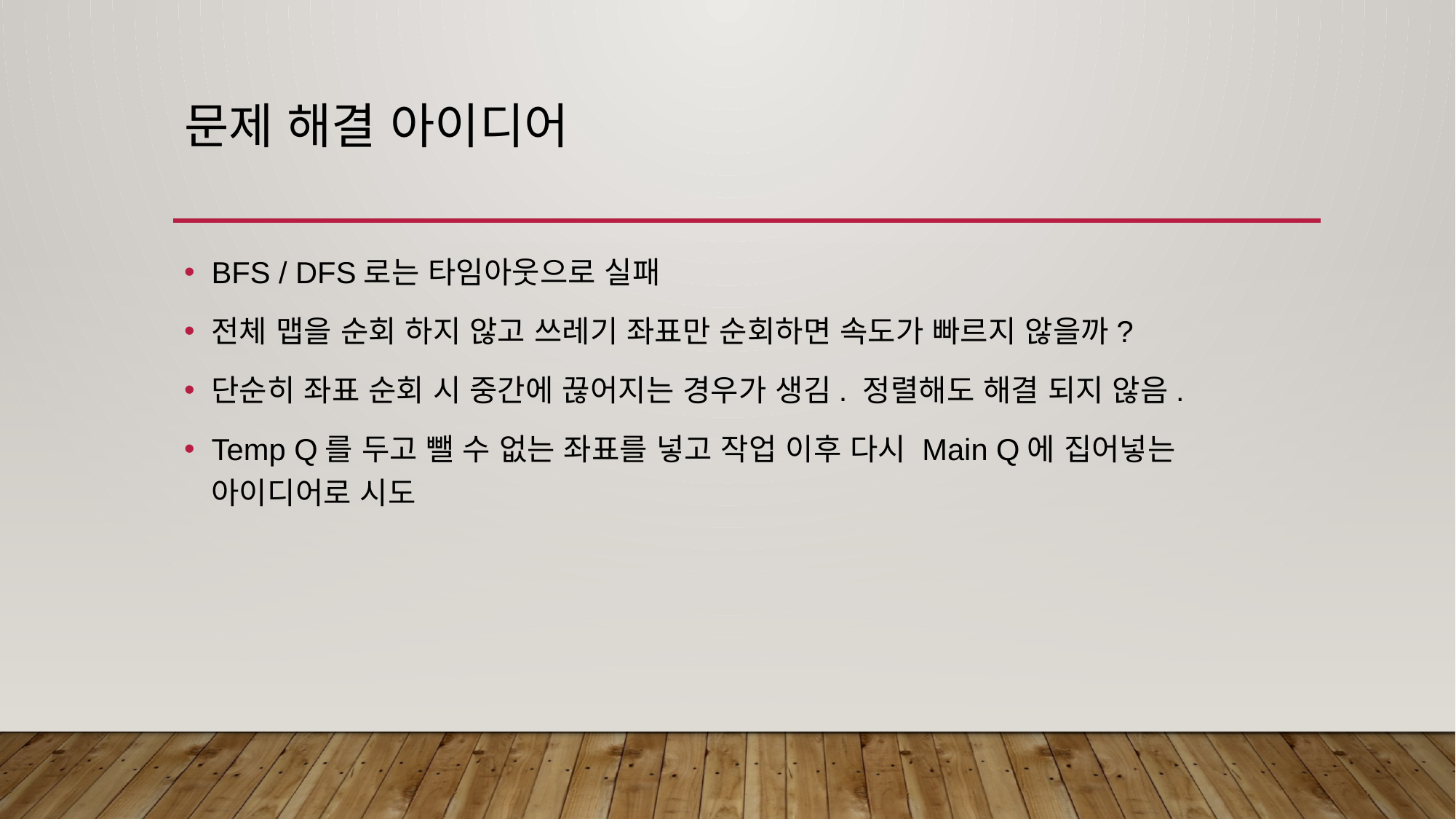

# 문제 해결 아이디어
BFS / DFS로는 타임아웃으로 실패
전체 맵을 순회 하지 않고 쓰레기 좌표만 순회하면 속도가 빠르지 않을까?
단순히 좌표 순회 시 중간에 끊어지는 경우가 생김. 정렬해도 해결 되지 않음.
Temp Q를 두고 뺄 수 없는 좌표를 넣고 작업 이후 다시 Main Q에 집어넣는
아이디어로 시도